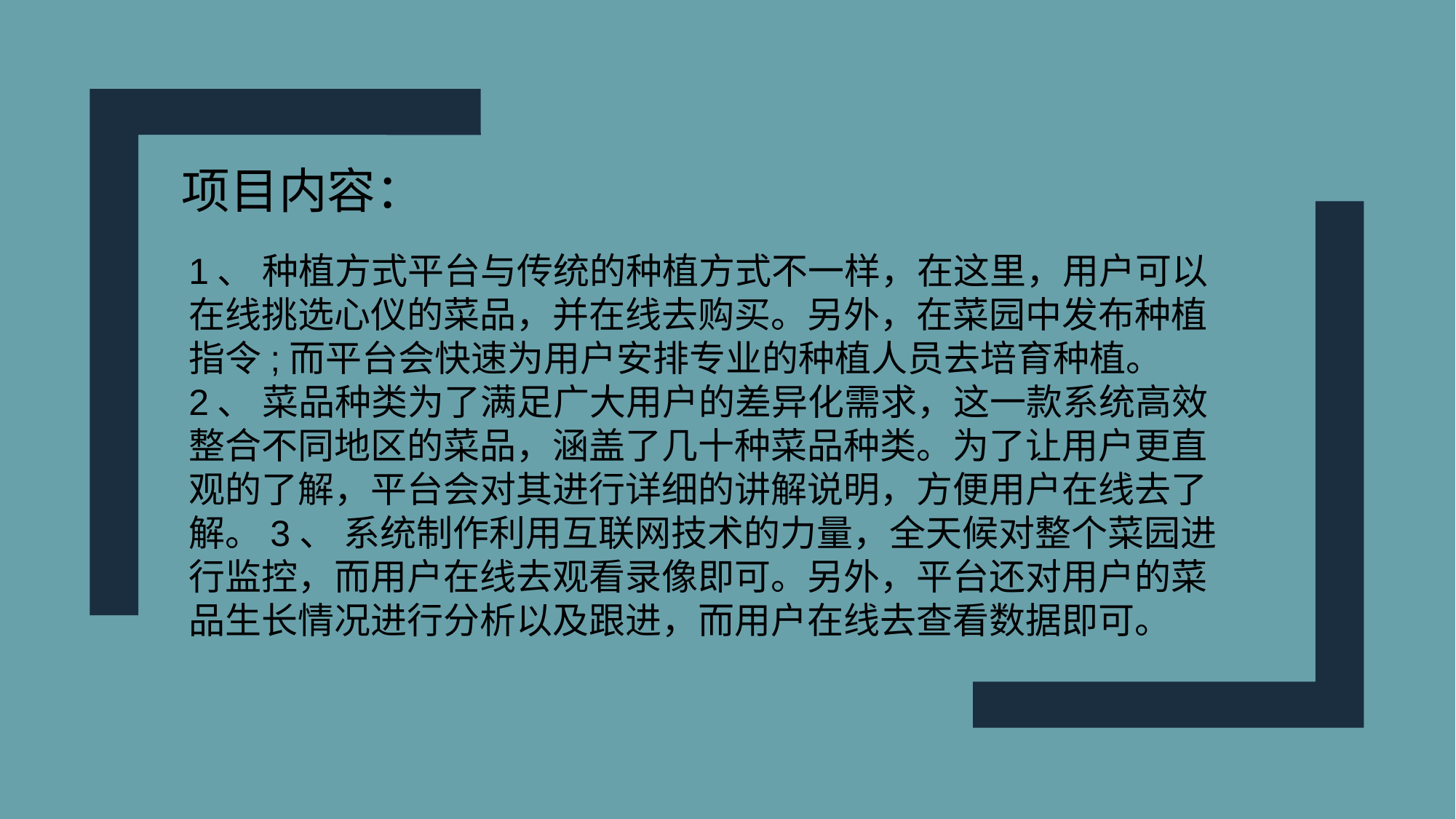

项目内容：
1、 种植方式平台与传统的种植方式不一样，在这里，用户可以在线挑选心仪的菜品，并在线去购买。另外，在菜园中发布种植指令;而平台会快速为用户安排专业的种植人员去培育种植。
2、 菜品种类为了满足广大用户的差异化需求，这一款系统高效整合不同地区的菜品，涵盖了几十种菜品种类。为了让用户更直观的了解，平台会对其进行详细的讲解说明，方便用户在线去了解。3、 系统制作利用互联网技术的力量，全天候对整个菜园进行监控，而用户在线去观看录像即可。另外，平台还对用户的菜品生长情况进行分析以及跟进，而用户在线去查看数据即可。